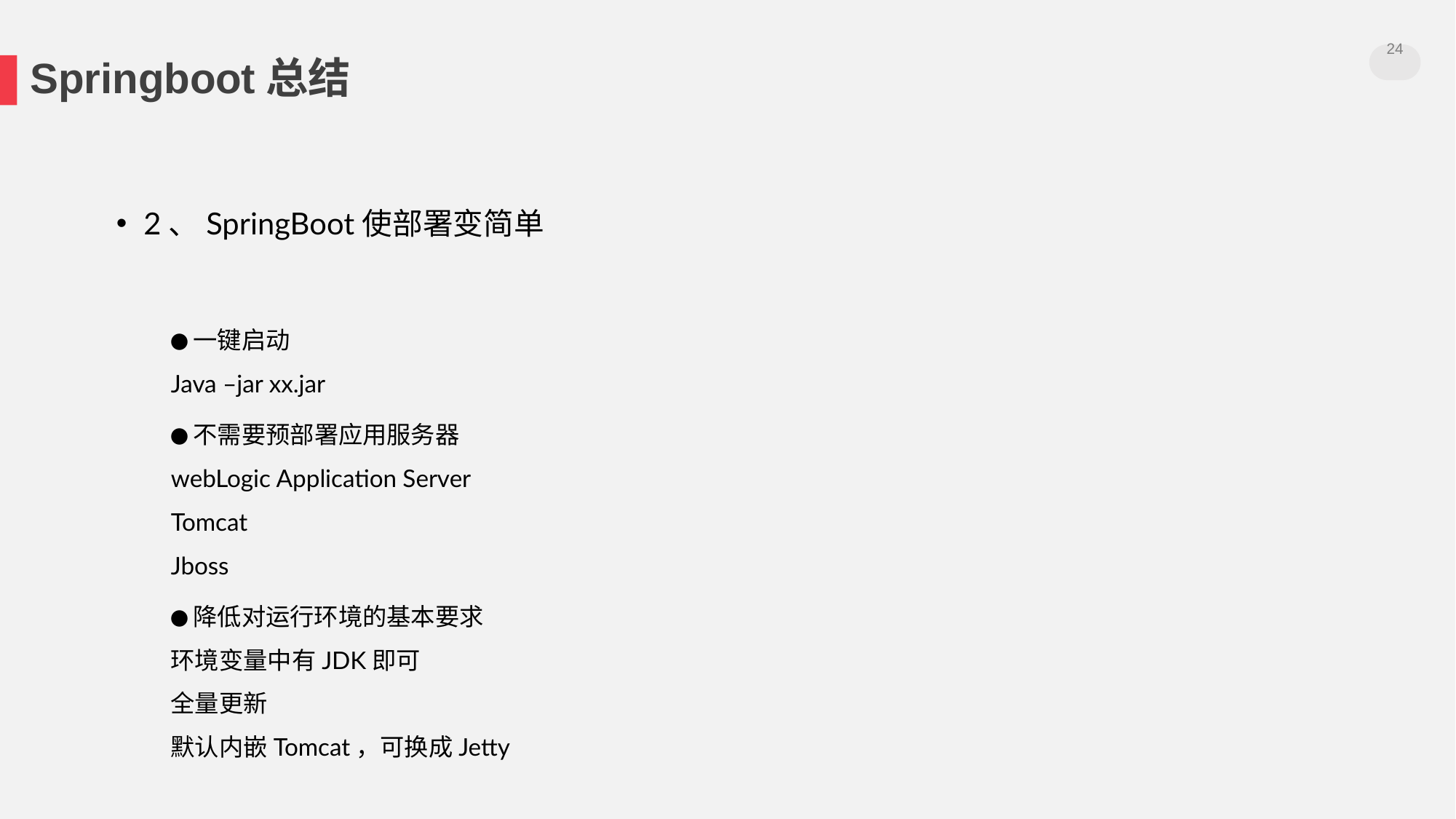

24
Springboot总结
2、SpringBoot使部署变简单

●一键启动
Java –jar xx.jar
●不需要预部署应用服务器
webLogic Application Server
Tomcat
Jboss
●降低对运行环境的基本要求
环境变量中有JDK即可
全量更新
默认内嵌Tomcat，可换成Jetty